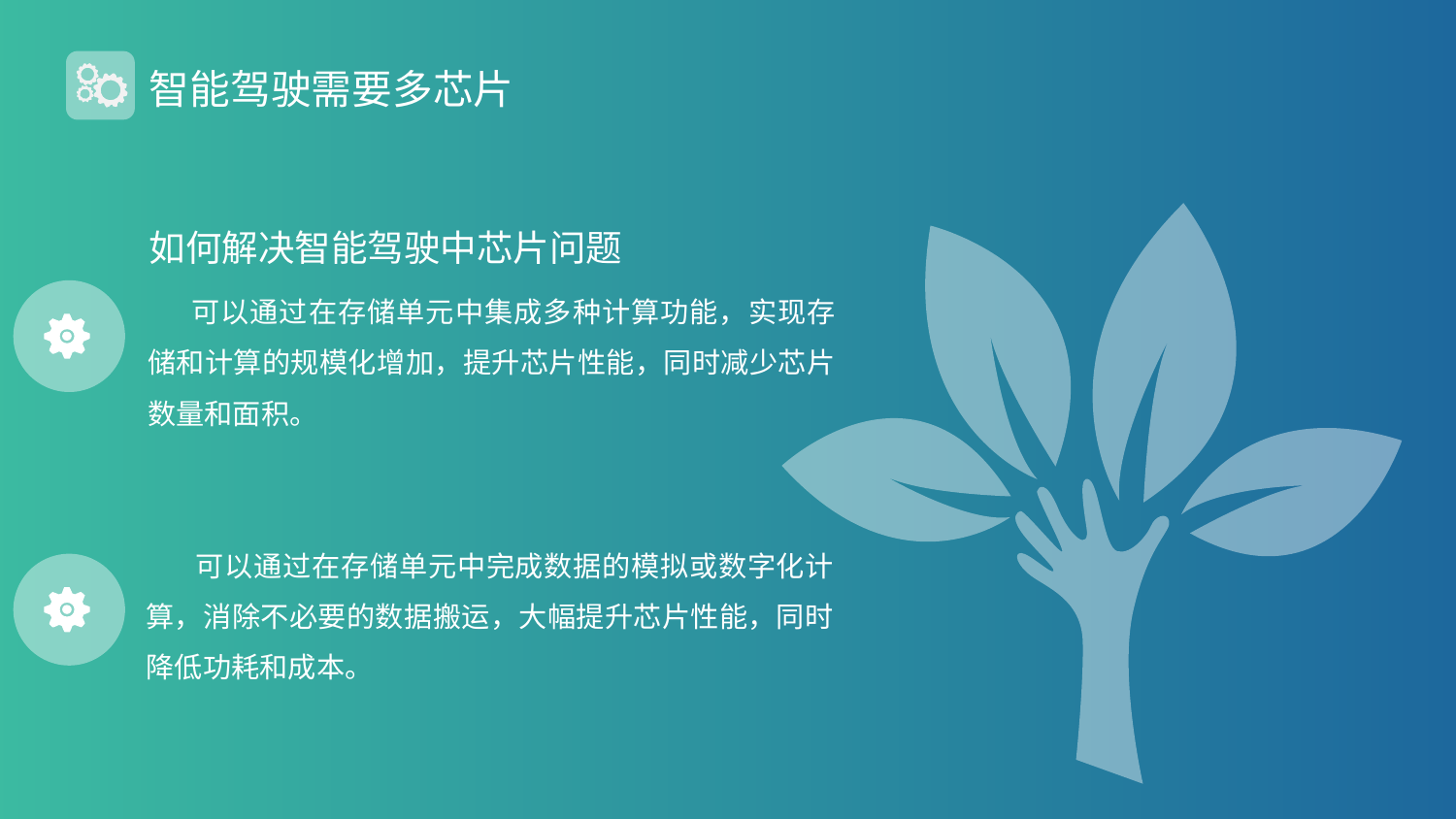

智能驾驶需要多芯片

如何解决智能驾驶中芯片问题
     可以通过在存储单元中集成多种计算功能，实现存储和计算的规模化增加，提升芯片性能，同时减少芯片数量和面积。

      可以通过在存储单元中完成数据的模拟或数字化计算，消除不必要的数据搬运，大幅提升芯片性能，同时降低功耗和成本。